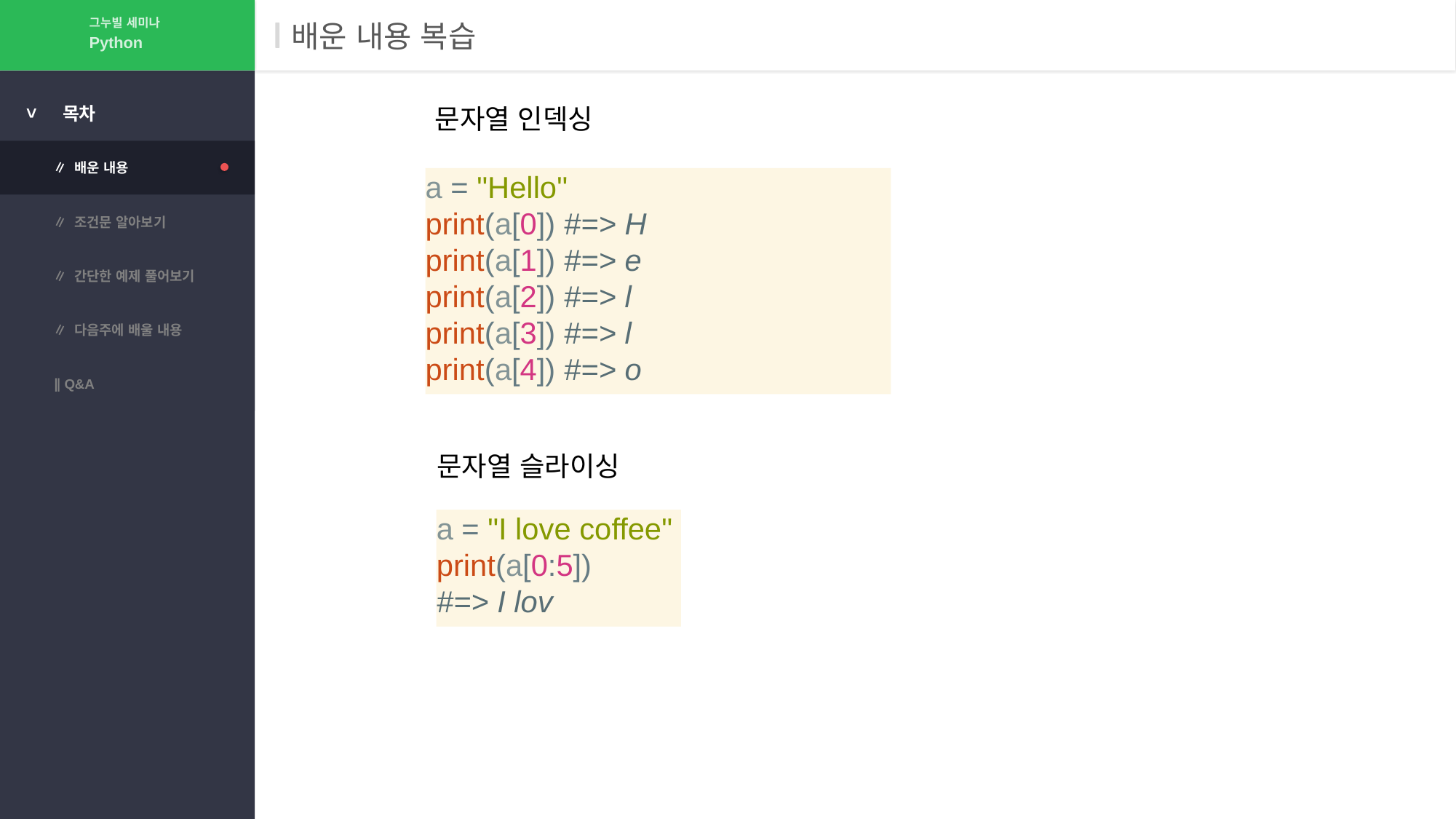

그누빌 세미나
# 배운 내용 복습
Python
문자열 인덱싱
>
목차
∥ 배운 내용

a = "Hello"
print(a[0]) #=> H
print(a[1]) #=> e
print(a[2]) #=> l
print(a[3]) #=> l
print(a[4]) #=> o
∥ 조건문 알아보기
∥ 간단한 예제 풀어보기
∥ 다음주에 배울 내용
∥ Q&A
문자열 슬라이싱
a = "I love coffee"
print(a[0:5])
#=> I lov